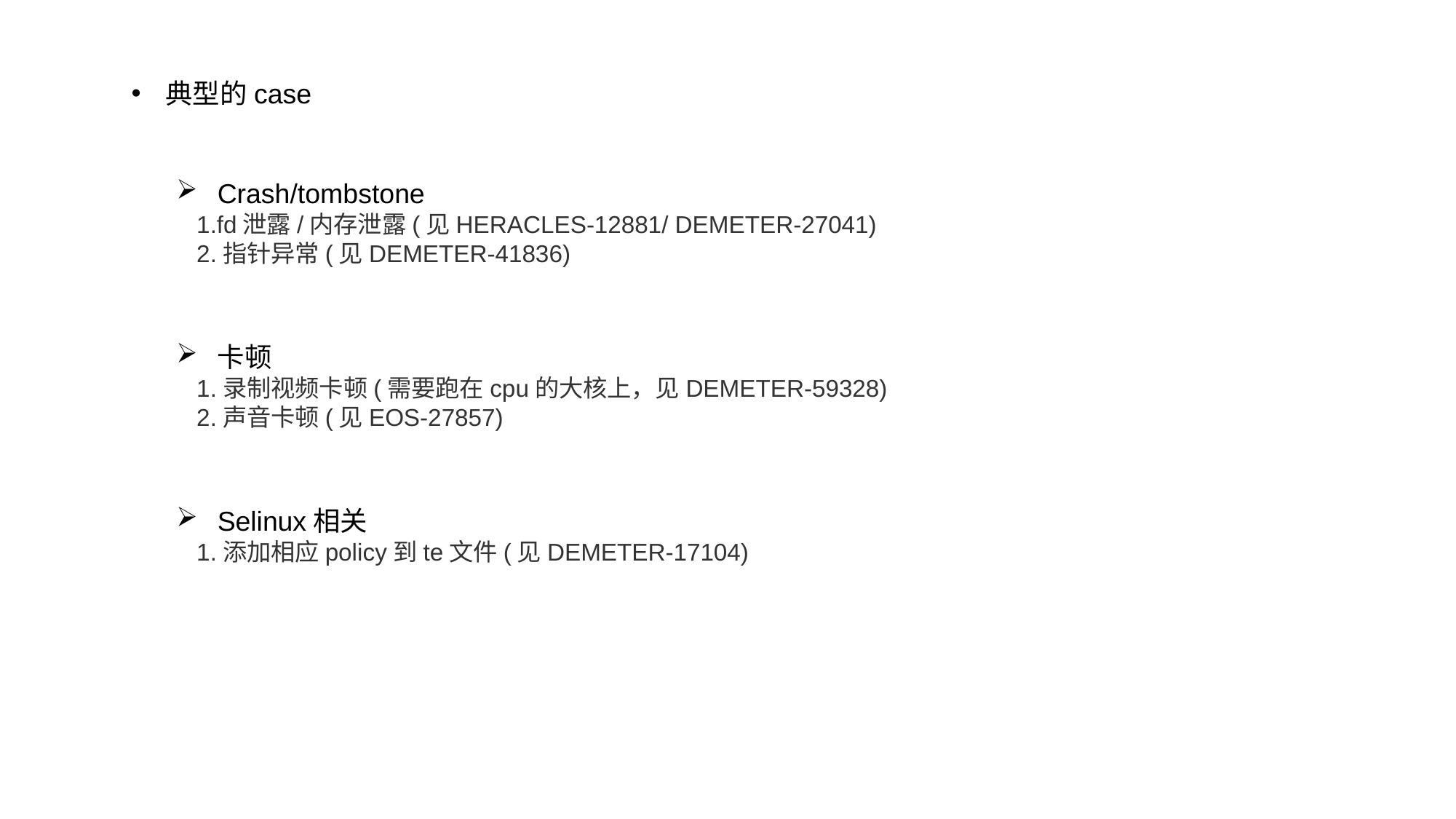

典型的case
Crash/tombstone
   1.fd泄露/内存泄露(见HERACLES-12881/ DEMETER-27041)
   2.指针异常(见DEMETER-41836)
卡顿
   1.录制视频卡顿(需要跑在cpu的大核上，见DEMETER-59328)
   2.声音卡顿(见EOS-27857)
Selinux相关
   1.添加相应policy到te文件(见DEMETER-17104)